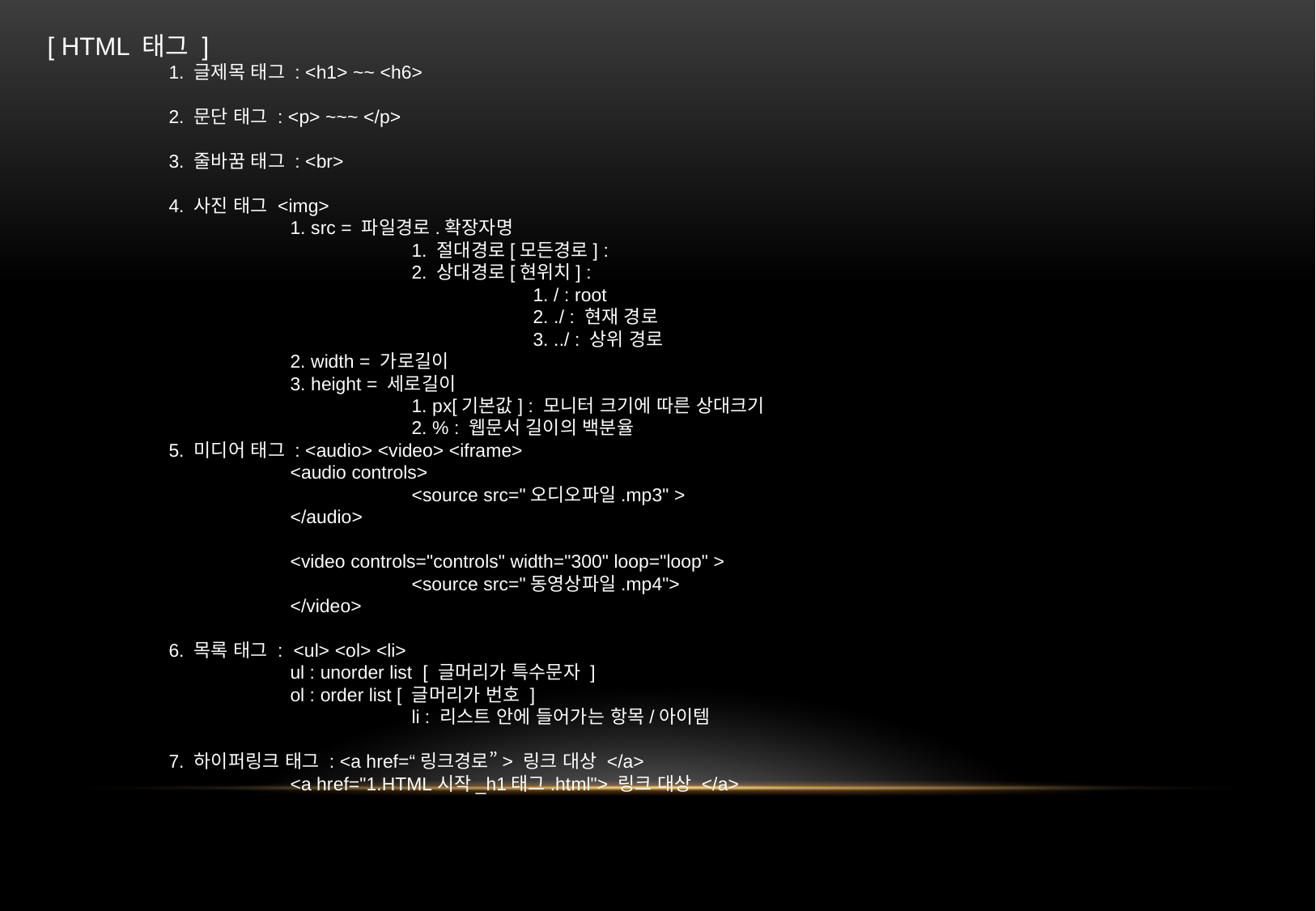

[ HTML 태그 ]
	1. 글제목 태그 : <h1> ~~ <h6>

	2. 문단 태그 : <p> ~~~ </p>

	3. 줄바꿈 태그 : <br>

	4. 사진 태그 <img>
		1. src = 파일경로.확장자명
			1. 절대경로[모든경로] :
			2. 상대경로[현위치] :
				1. / : root
				2. ./ : 현재 경로
				3. ../ : 상위 경로
		2. width = 가로길이
		3. height = 세로길이
			1. px[기본값] : 모니터 크기에 따른 상대크기
			2. % : 웹문서 길이의 백분율
	5. 미디어 태그 : <audio> <video> <iframe>
		<audio controls>
	<source src="오디오파일.mp3" >
</audio>

		<video controls="controls" width="300" loop="loop" >
	<source src="동영상파일.mp4">
</video>

6. 목록 태그 :  <ul> <ol> <li>
	ul : unorder list  [ 글머리가 특수문자 ]
	ol : order list [ 글머리가 번호 ]
		li : 리스트 안에 들어가는 항목/아이템

7. 하이퍼링크 태그 : <a href=“링크경로”> 링크 대상 </a>
	<a href="1.HTML시작_h1태그.html"> 링크 대상 </a>